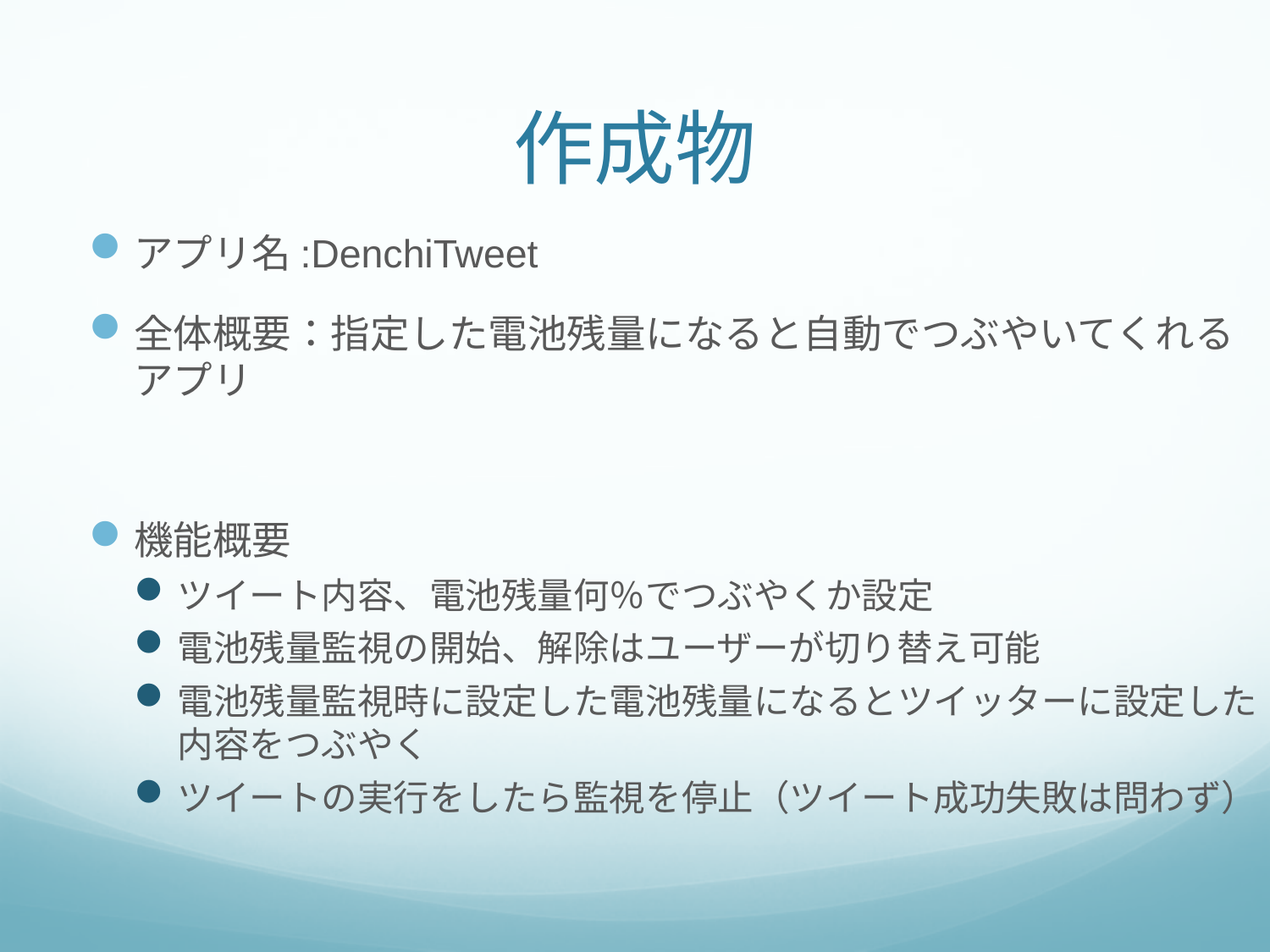

# 作成物
アプリ名:DenchiTweet
全体概要：指定した電池残量になると自動でつぶやいてくれるアプリ

機能概要
ツイート内容、電池残量何％でつぶやくか設定
電池残量監視の開始、解除はユーザーが切り替え可能
電池残量監視時に設定した電池残量になるとツイッターに設定した内容をつぶやく
ツイートの実行をしたら監視を停止（ツイート成功失敗は問わず）